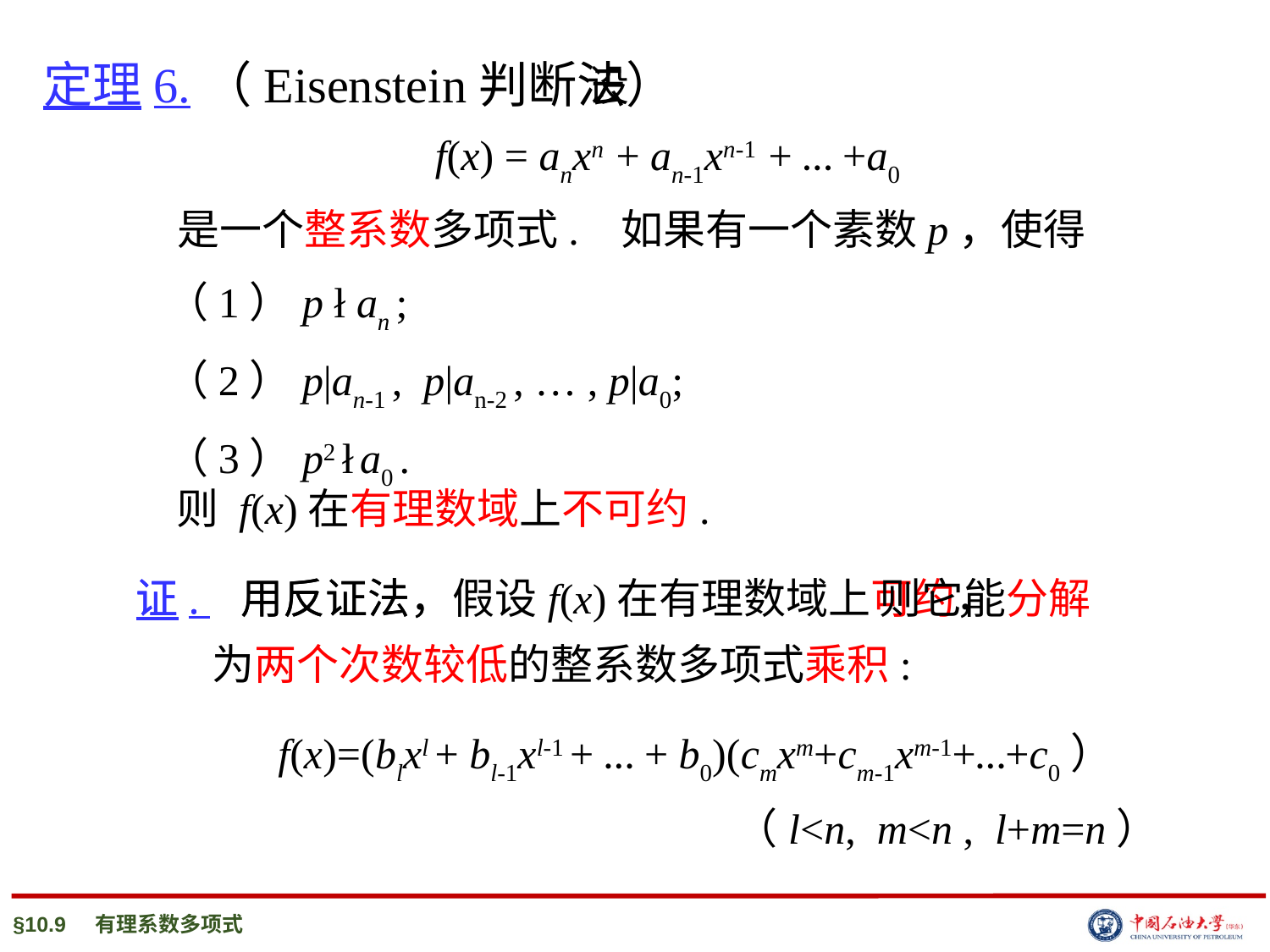

定理6.（Eisenstein判断法）
                                                        设
                                     f(x) = anxn  + an-1xn-1  + … +a0
             是一个整系数多项式.   如果有一个素数p，使得
（1）p ł an ;
（2）p|an-1 ,  p|an-2 , … , p|a0;
（3）p2 ł a0 .
则 f(x)在有理数域上不可约.
      证.
      证.   用反证法，
      证.   用反证法，假设f(x)在有理数域上可约，
                                                                                    则它能分解
              为两个次数较低的整系数多项式乘积:
f(x)=(blxl + bl-1xl-1 + … + b0)(cmxm+cm-1xm-1+…+c0）
                                               （l<n,  m<n ,  l+m=n）